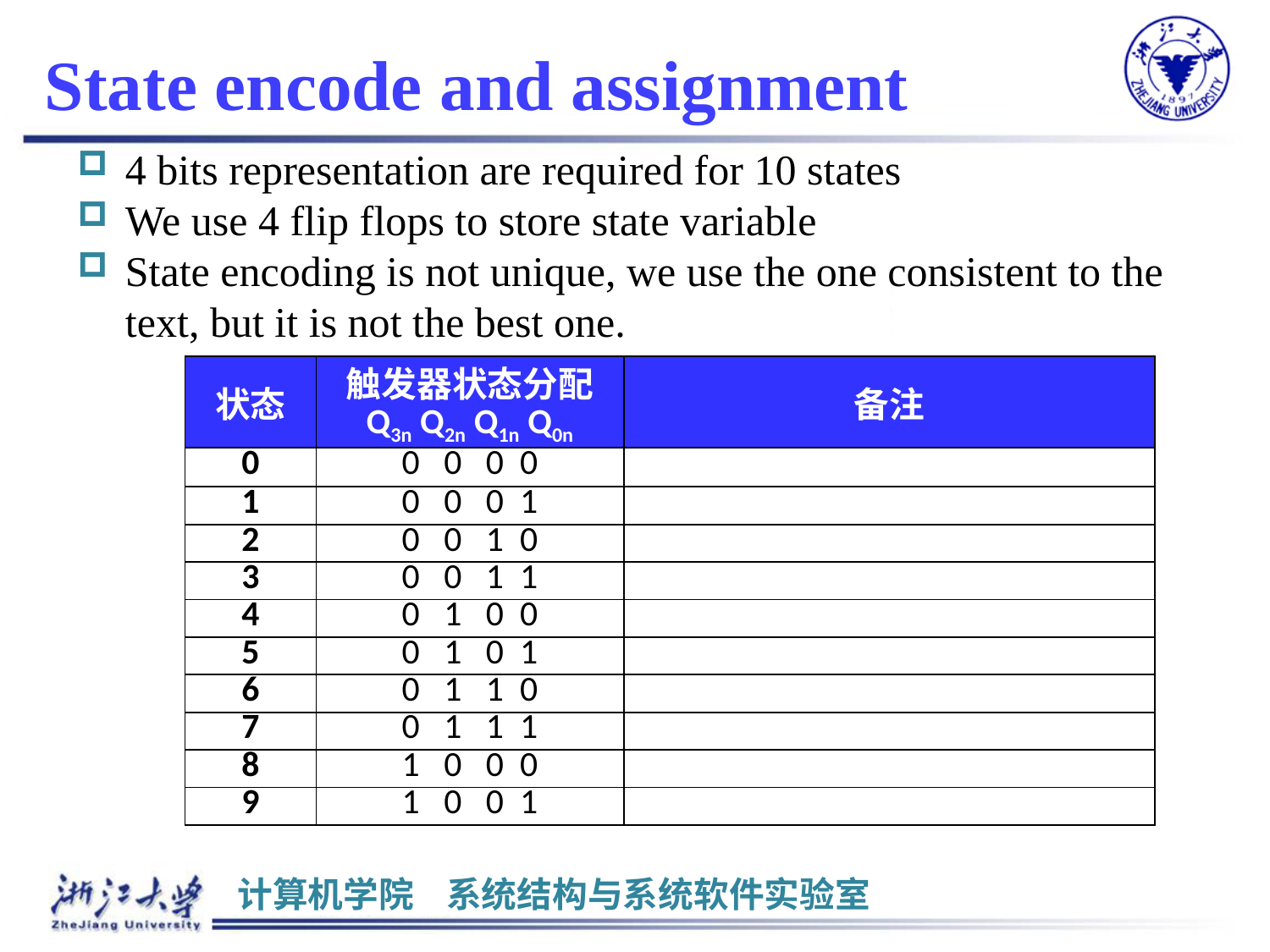

# State encode and assignment
4 bits representation are required for 10 states
We use 4 flip flops to store state variable
State encoding is not unique, we use the one consistent to the text, but it is not the best one.
| 状态 | 触发器状态分配 Q3n Q2n Q1n Q0n | 备注 |
| --- | --- | --- |
| 0 | 0 0 0 0 |  |
| 1 | 0 0 0 1 |  |
| 2 | 0 0 1 0 |  |
| 3 | 0 0 1 1 |  |
| 4 | 0 1 0 0 |  |
| 5 | 0 1 0 1 |  |
| 6 | 0 1 1 0 |  |
| 7 | 0 1 1 1 |  |
| 8 | 1 0 0 0 |  |
| 9 | 1 0 0 1 |  |